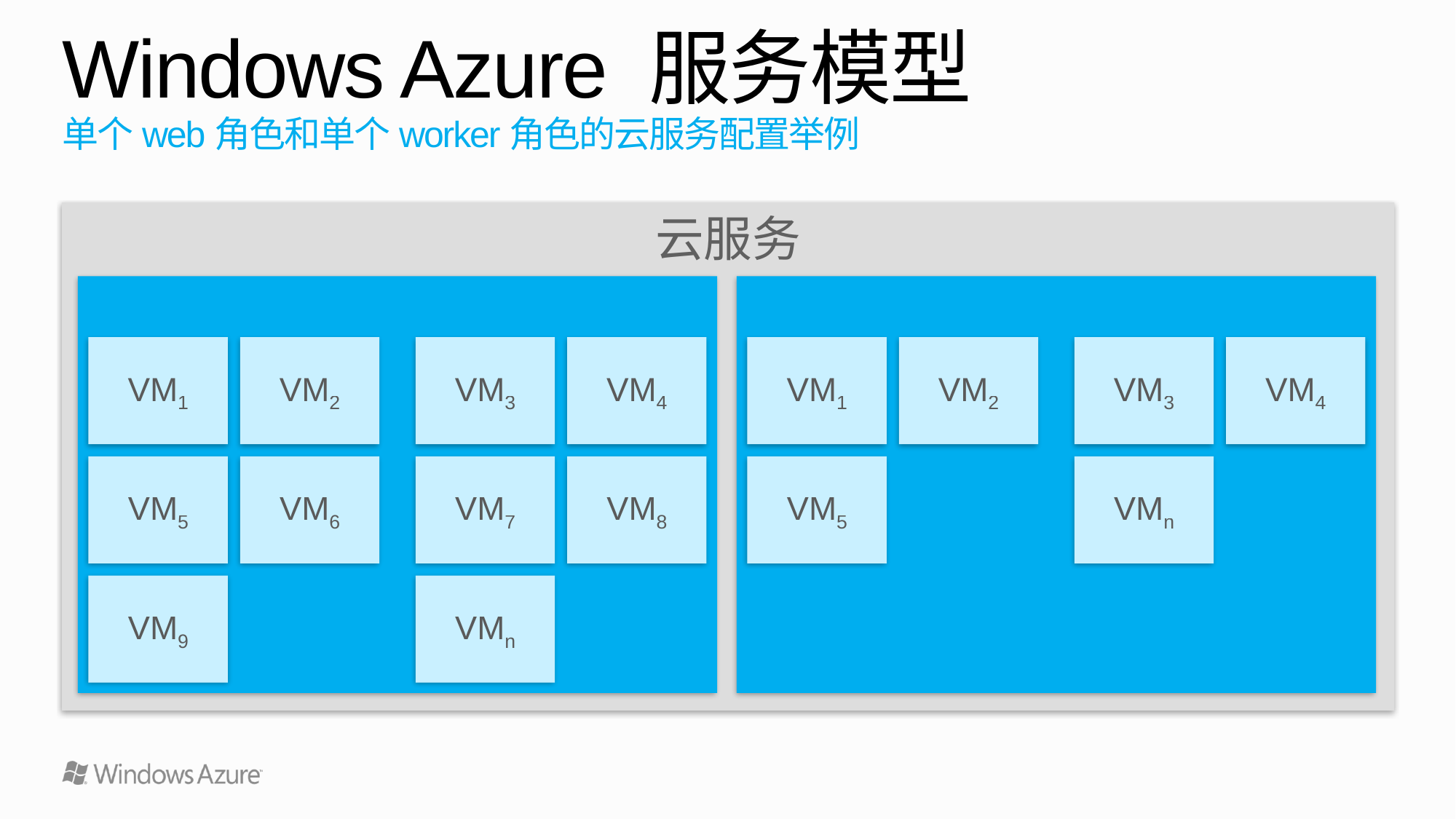

# Windows Azure 服务模型 单个web角色和单个worker角色的云服务配置举例
云服务
Web 角色
VM1
VM2
VM5
VM6
VM9
…
VM3
VM4
VM7
VM8
VMn
Worker 角色
VM1
VM2
VM3
VM4
VM5
VMn
…